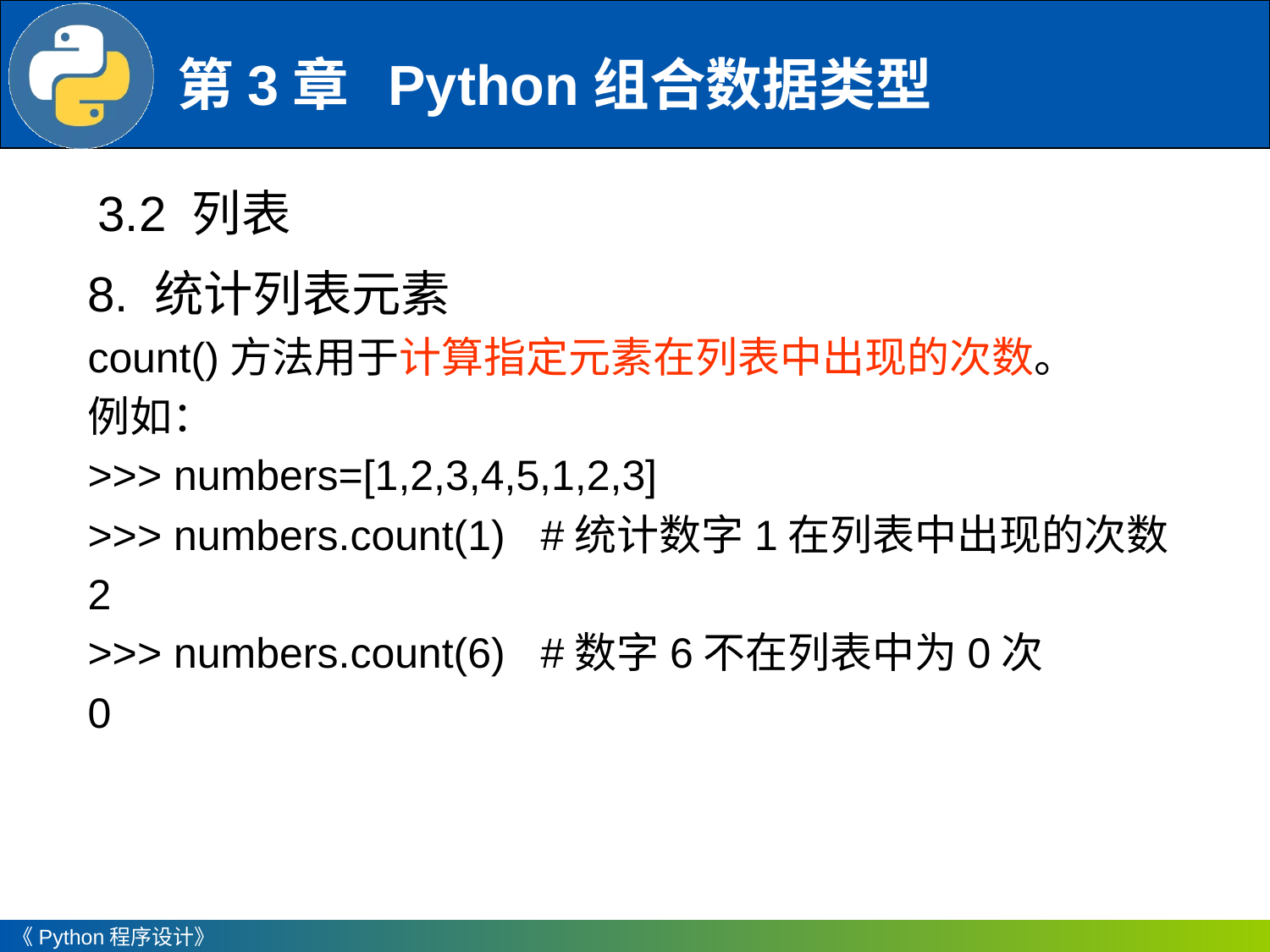

3.2 列表
8. 统计列表元素
count()方法用于计算指定元素在列表中出现的次数。
例如：
>>> numbers=[1,2,3,4,5,1,2,3]
>>> numbers.count(1)   #统计数字1在列表中出现的次数
2
>>> numbers.count(6)   #数字6不在列表中为0次
0